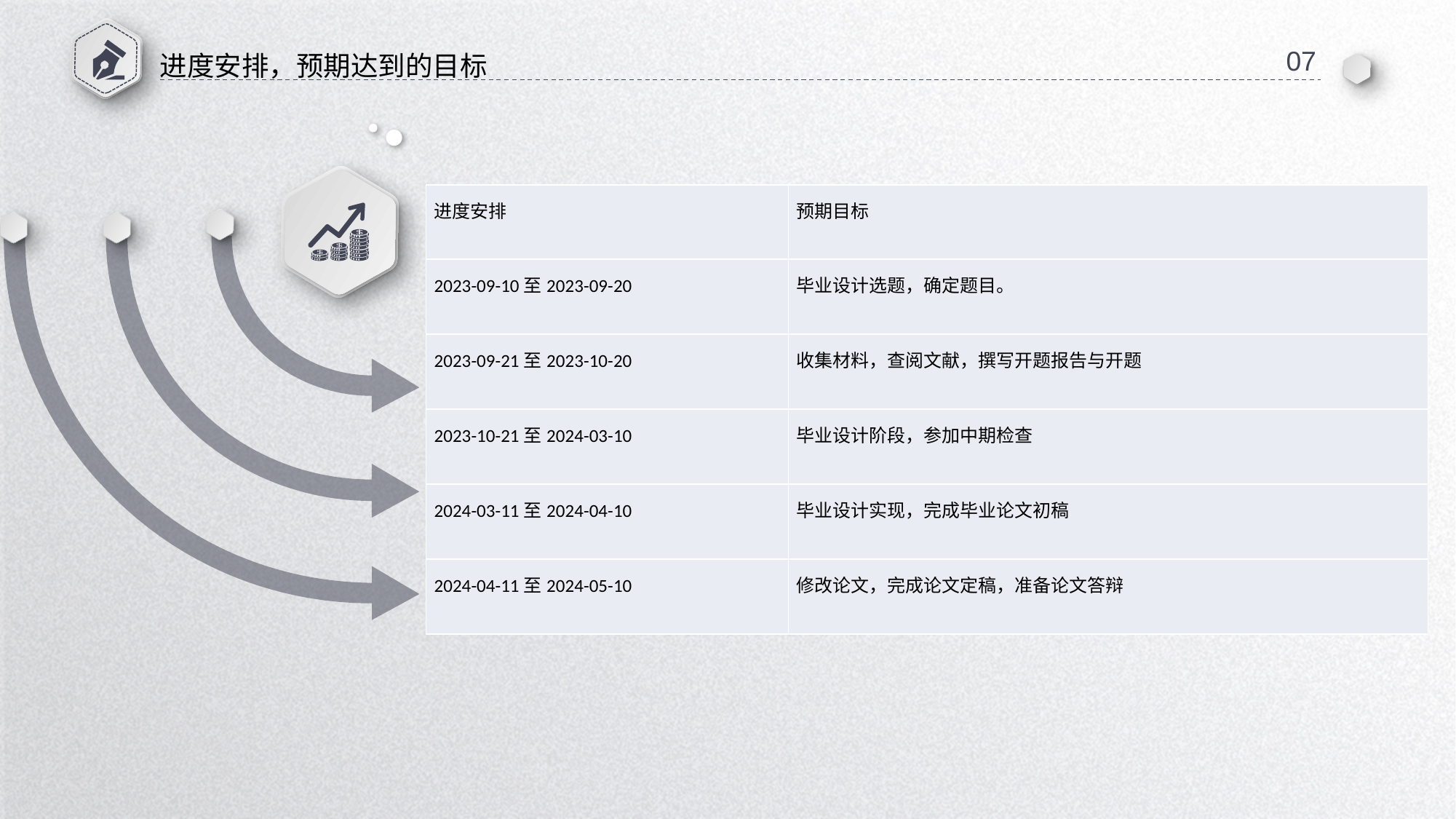

进度安排，预期达到的目标

07

| 进度安排 | 预期目标 |
| --- | --- |
| 2023-09-10至2023-09-20 | 毕业设计选题，确定题目。 |
| 2023-09-21至2023-10-20 | 收集材料，查阅文献，撰写开题报告与开题 |
| 2023-10-21至2024-03-10 | 毕业设计阶段，参加中期检查 |
| 2024-03-11至2024-04-10 | 毕业设计实现，完成毕业论文初稿 |
| 2024-04-11至2024-05-10 | 修改论文，完成论文定稿，准备论文答辩 |